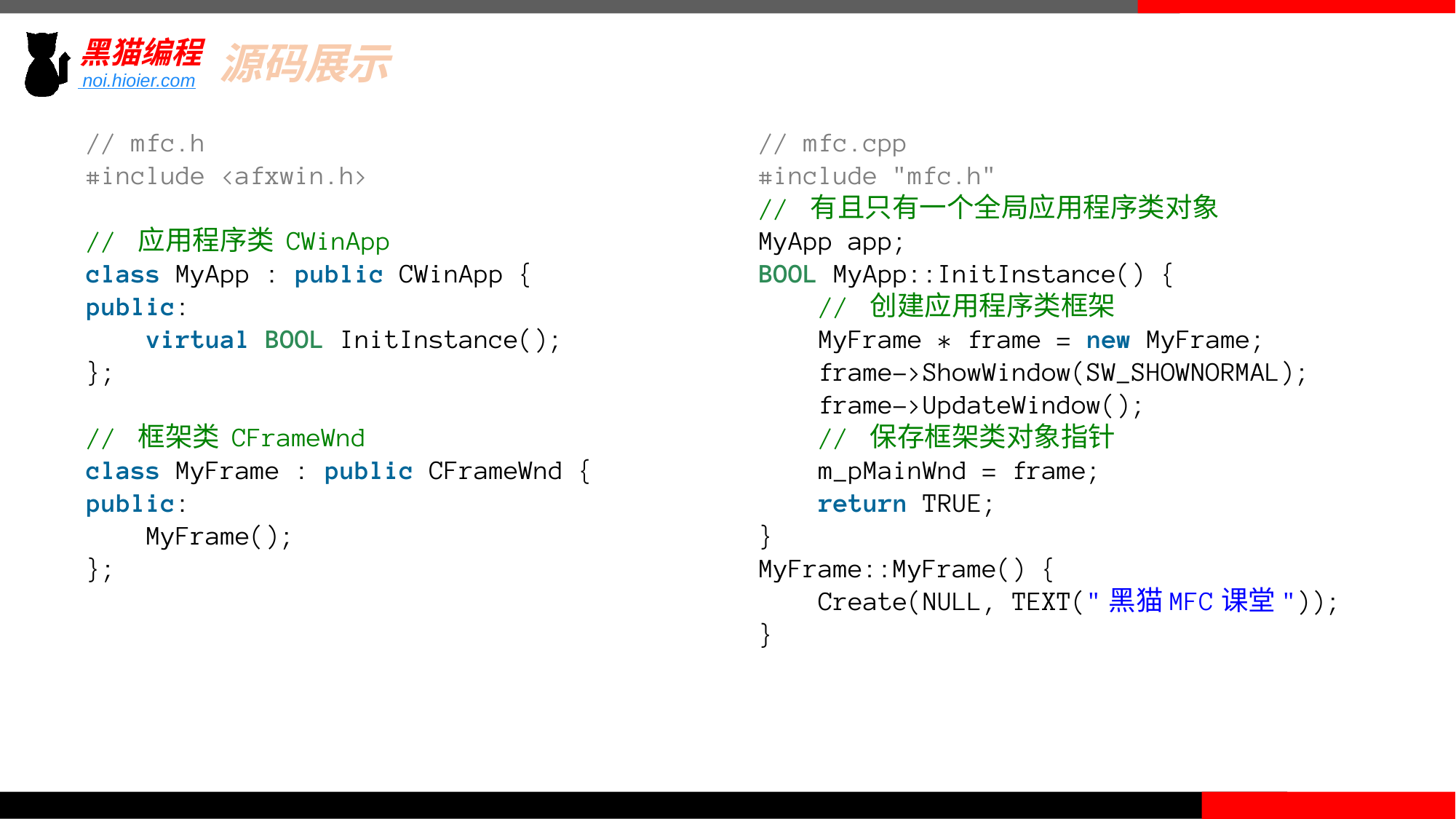

源码展示
// mfc.h
#include <afxwin.h>

// 应用程序类 CWinApp
class MyApp : public CWinApp {
public:
    virtual BOOL InitInstance();
};

// 框架类 CFrameWnd
class MyFrame : public CFrameWnd {
public:
    MyFrame();
};
// mfc.cpp
#include "mfc.h"
// 有且只有一个全局应用程序类对象
MyApp app;
BOOL MyApp::InitInstance() {
    // 创建应用程序类框架
    MyFrame * frame = new MyFrame;
    frame->ShowWindow(SW_SHOWNORMAL);
    frame->UpdateWindow();
    // 保存框架类对象指针
    m_pMainWnd = frame;
    return TRUE;
}
MyFrame::MyFrame() {
    Create(NULL, TEXT("黑猫MFC课堂"));
}